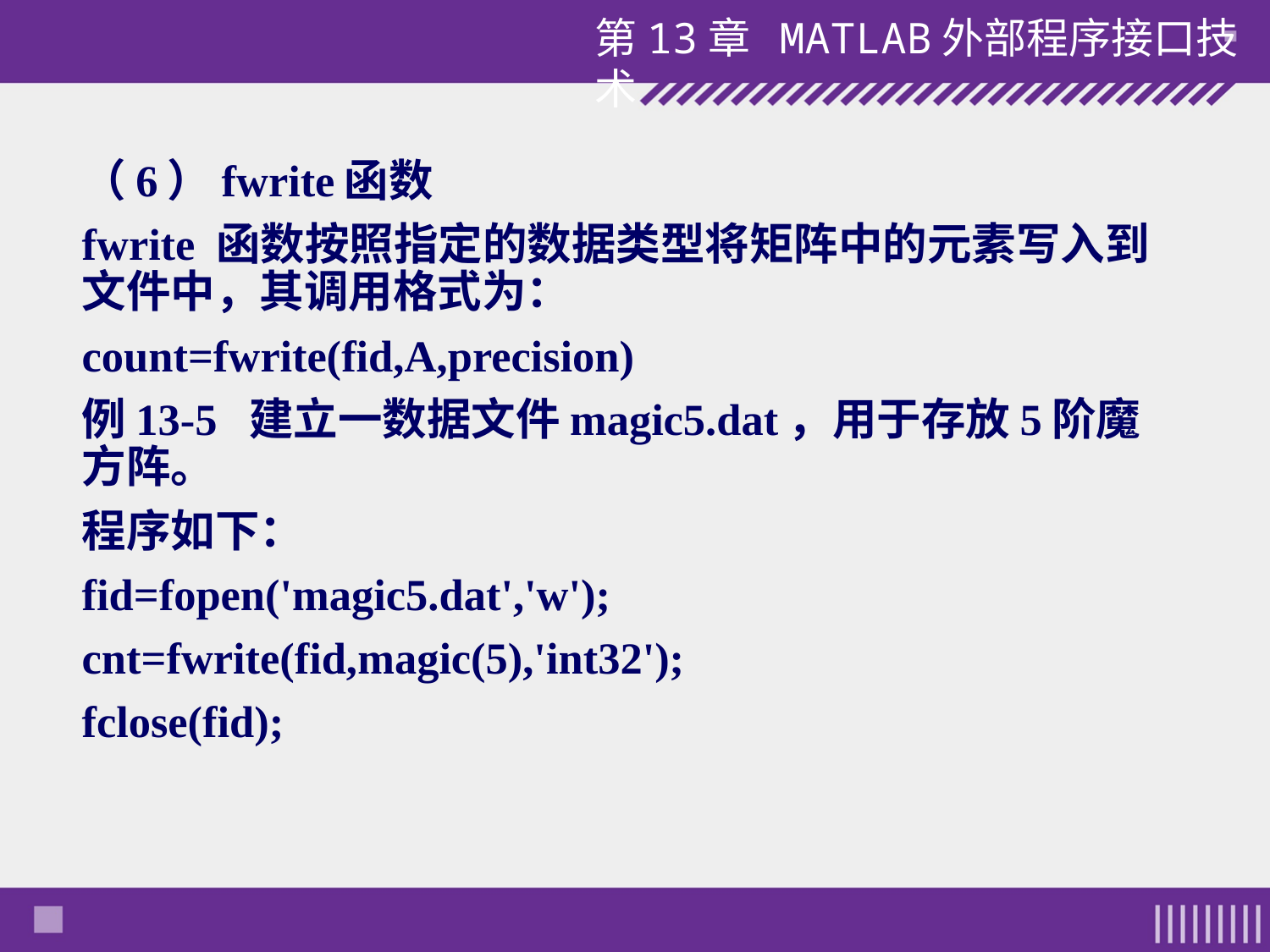

（6）fwrite函数
fwrite 函数按照指定的数据类型将矩阵中的元素写入到文件中，其调用格式为：
count=fwrite(fid,A,precision)
例13-5  建立一数据文件magic5.dat，用于存放5阶魔方阵。
程序如下：
fid=fopen('magic5.dat','w');
cnt=fwrite(fid,magic(5),'int32');
fclose(fid);